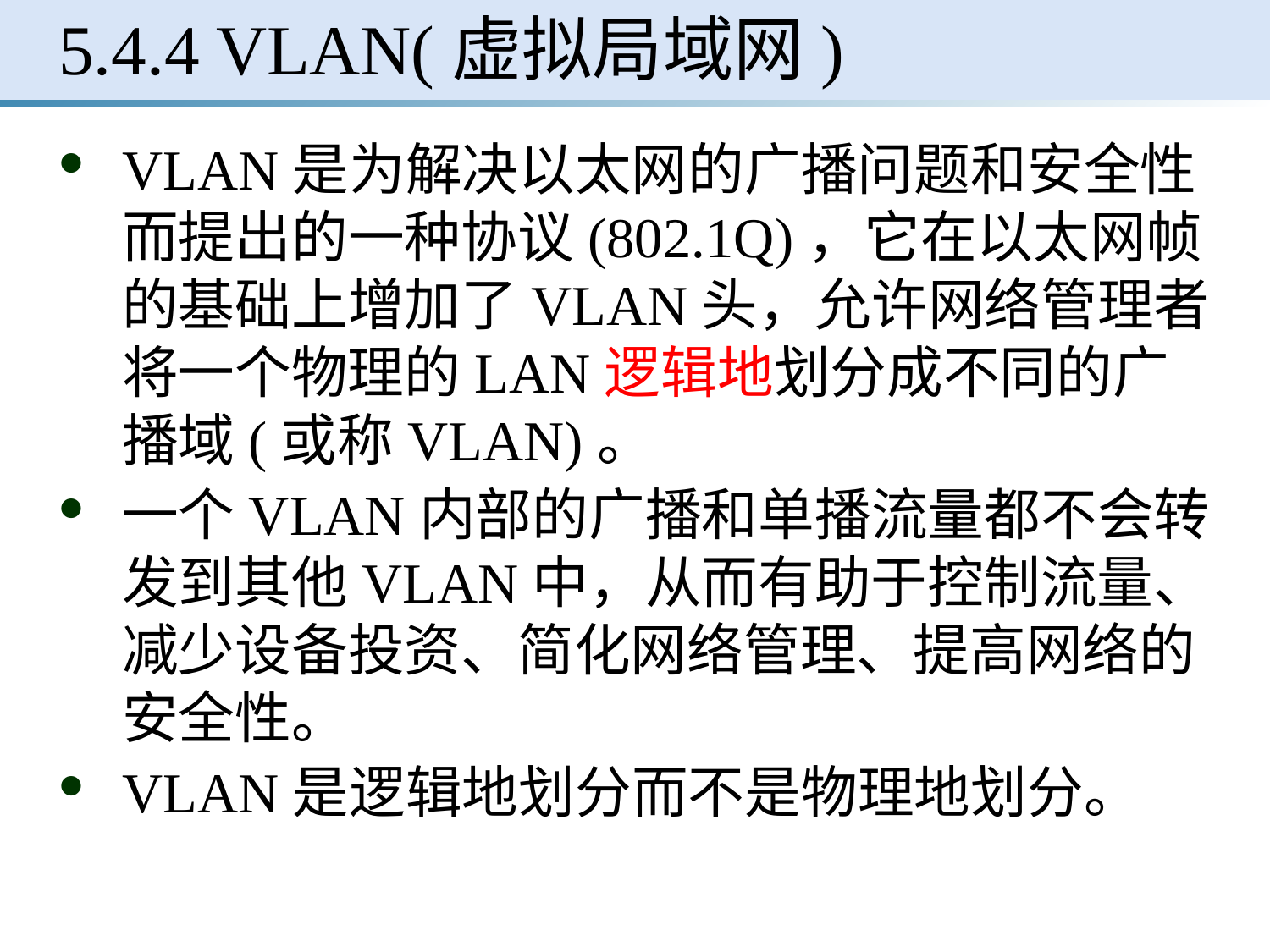

# 5.4.4 VLAN(虚拟局域网)
VLAN是为解决以太网的广播问题和安全性而提出的一种协议(802.1Q)，它在以太网帧的基础上增加了VLAN头，允许网络管理者将一个物理的LAN逻辑地划分成不同的广播域(或称VLAN)。
一个VLAN内部的广播和单播流量都不会转发到其他VLAN中，从而有助于控制流量、减少设备投资、简化网络管理、提高网络的安全性。
VLAN是逻辑地划分而不是物理地划分。